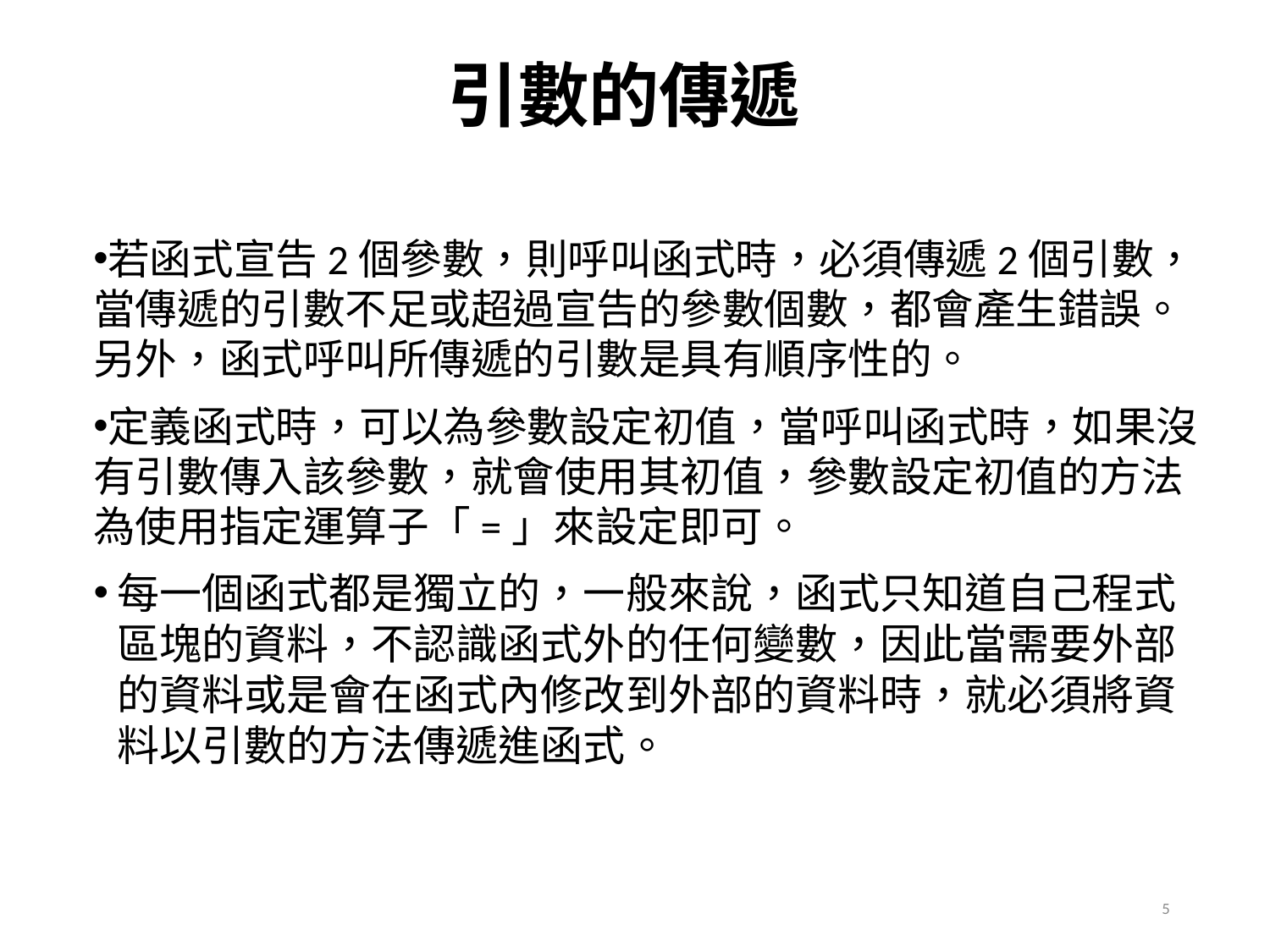

# 引數的傳遞
若函式宣告2個參數，則呼叫函式時，必須傳遞2個引數，當傳遞的引數不足或超過宣告的參數個數，都會產生錯誤。另外，函式呼叫所傳遞的引數是具有順序性的。

定義函式時，可以為參數設定初值，當呼叫函式時，如果沒有引數傳入該參數，就會使用其初值，參數設定初值的方法為使用指定運算子「=」來設定即可。
每一個函式都是獨立的，一般來說，函式只知道自己程式區塊的資料，不認識函式外的任何變數，因此當需要外部的資料或是會在函式內修改到外部的資料時，就必須將資料以引數的方法傳遞進函式。

5